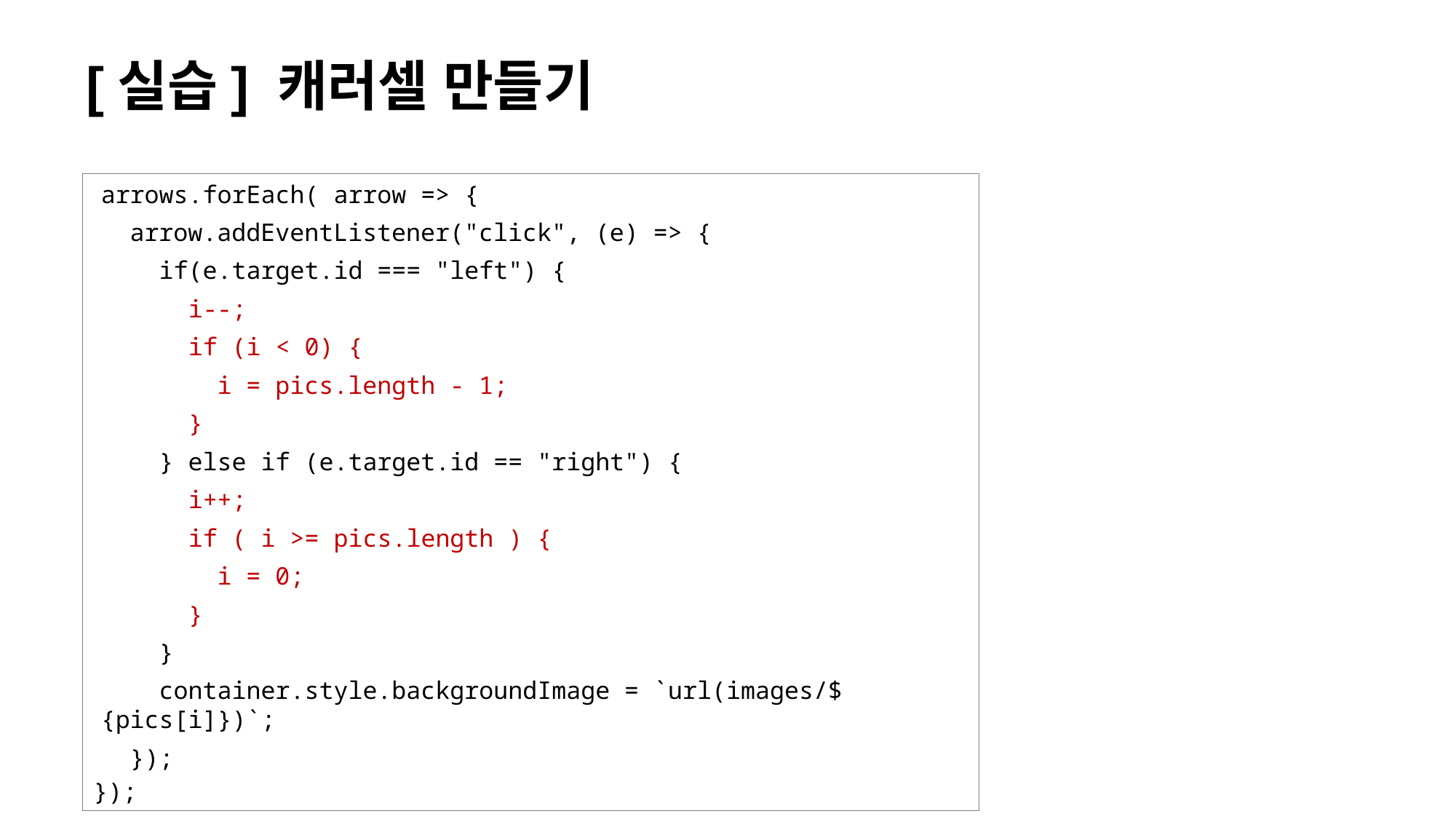

# [실습] 캐러셀 만들기
arrows.forEach( arrow => {
  arrow.addEventListener("click", (e) => {
    if(e.target.id === "left") {
      i--;
      if (i < 0) {
        i = pics.length - 1;
      }
    } else if (e.target.id == "right") {
      i++;
      if ( i >= pics.length ) {
        i = 0;
      }
    }
    container.style.backgroundImage = `url(images/${pics[i]})`;
  });
});